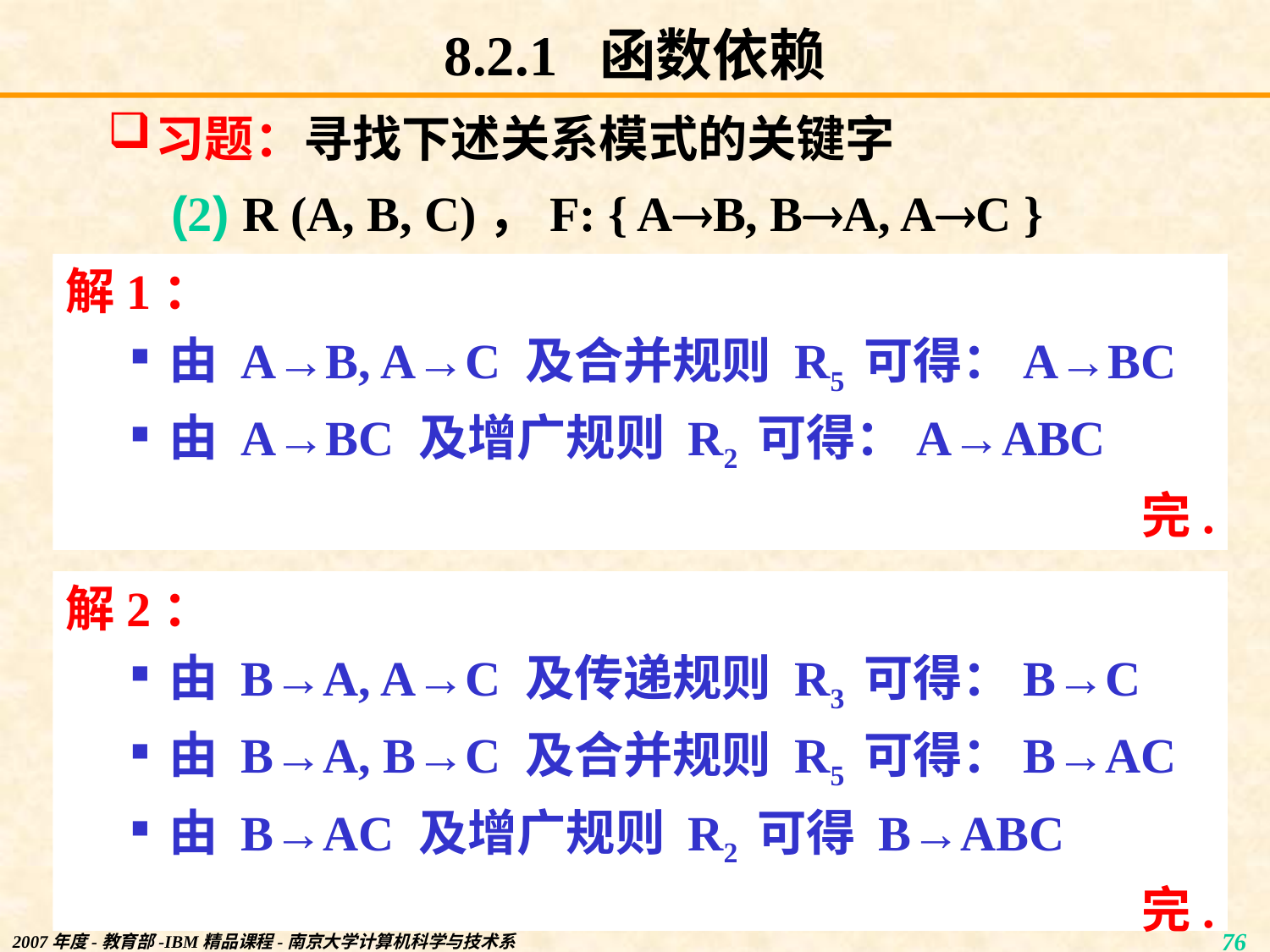

# 8.2.1  函数依赖
习题：寻找下述关系模式的关键字
(2) R (A, B, C)，F: { A→B, B→A, A→C }
解1：
由 A→B, A→C 及合并规则 R5 可得：A→BC
由 A→BC 及增广规则 R2 可得：A→ABC
完.
解2：
由 B→A, A→C 及传递规则 R3 可得：B→C
由 B→A, B→C 及合并规则 R5 可得：B→AC
由 B→AC 及增广规则 R2 可得 B→ABC
完.
76
2007年度-教育部-IBM精品课程-南京大学计算机科学与技术系